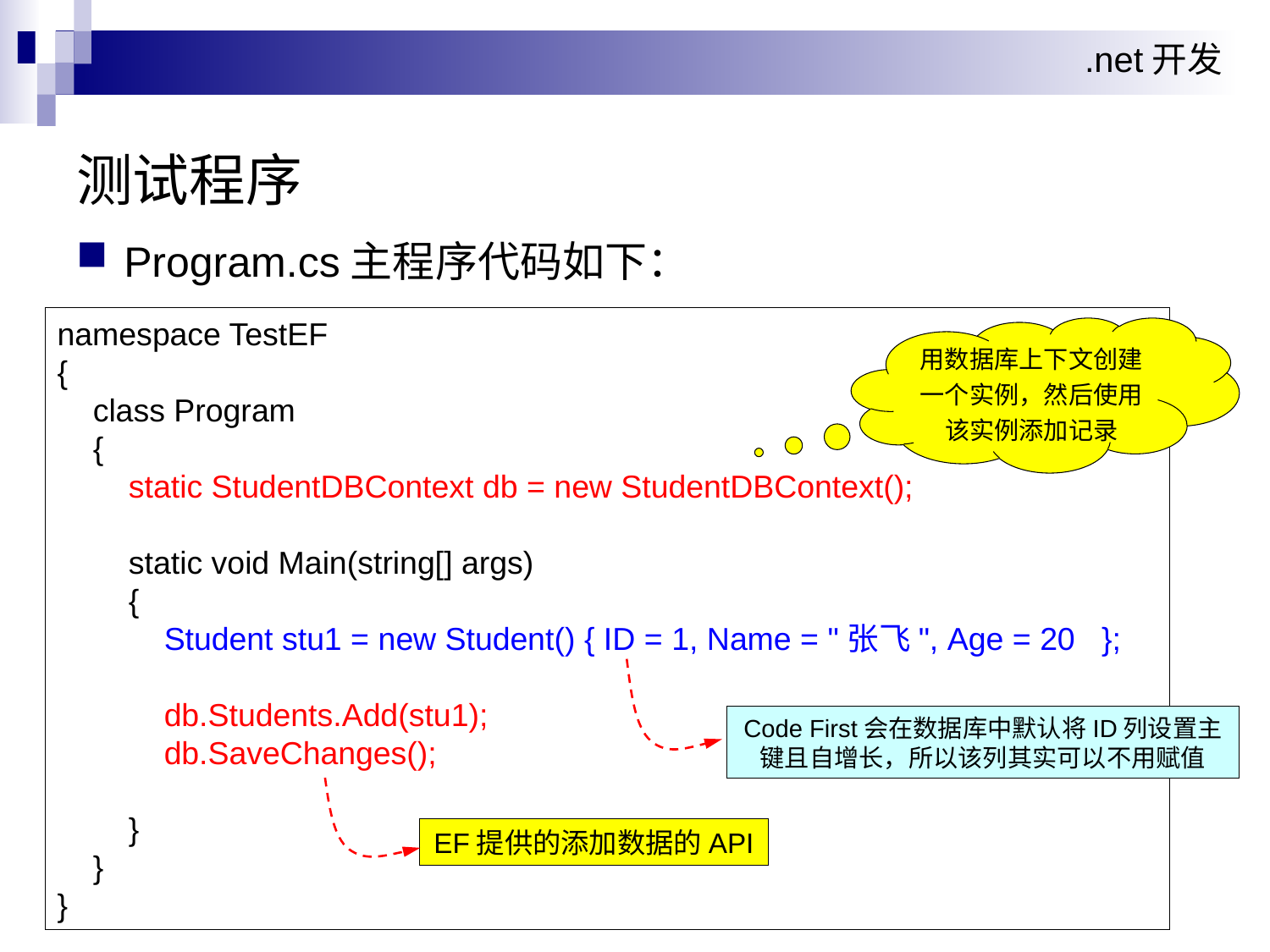

测试程序
Program.cs主程序代码如下：
namespace TestEF
{
    class Program
    {
        static StudentDBContext db = new StudentDBContext();

        static void Main(string[] args)
        {
            Student stu1 = new Student() { ID = 1, Name = "张飞", Age = 20   };

            db.Students.Add(stu1);
            db.SaveChanges();

        }
    }
}
用数据库上下文创建一个实例，然后使用该实例添加记录

Code First会在数据库中默认将ID列设置主键且自增长，所以该列其实可以不用赋值

EF提供的添加数据的API